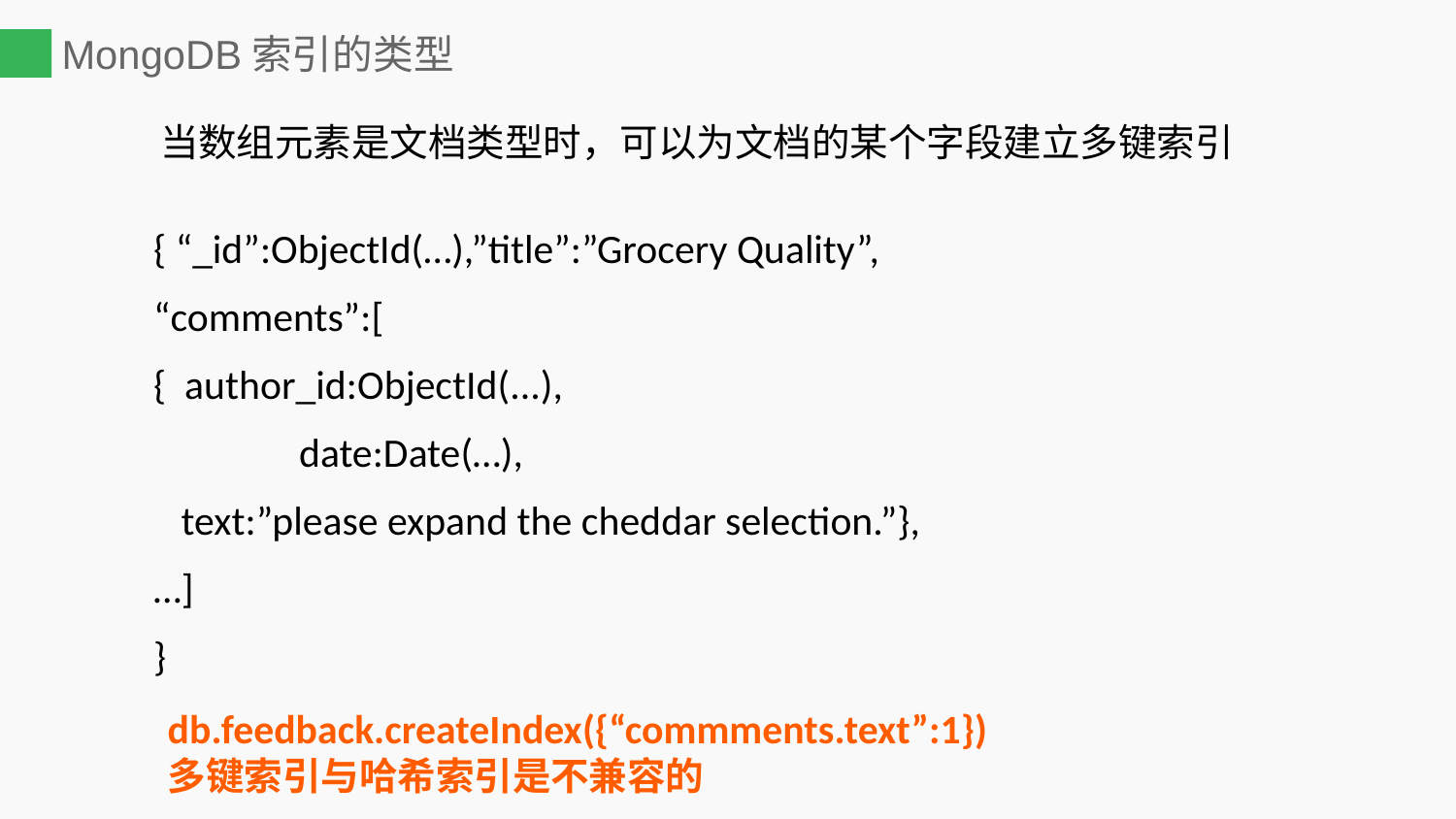

# MongoDB索引的类型
当数组元素是文档类型时，可以为文档的某个字段建立多键索引
{ “_id”:ObjectId(…),”title”:”Grocery Quality”,
“comments”:[
{  author_id:ObjectId(...),
	date:Date(…),
   text:”please expand the cheddar selection.”},
…]
}
db.feedback.createIndex({“commments.text”:1})
多键索引与哈希索引是不兼容的